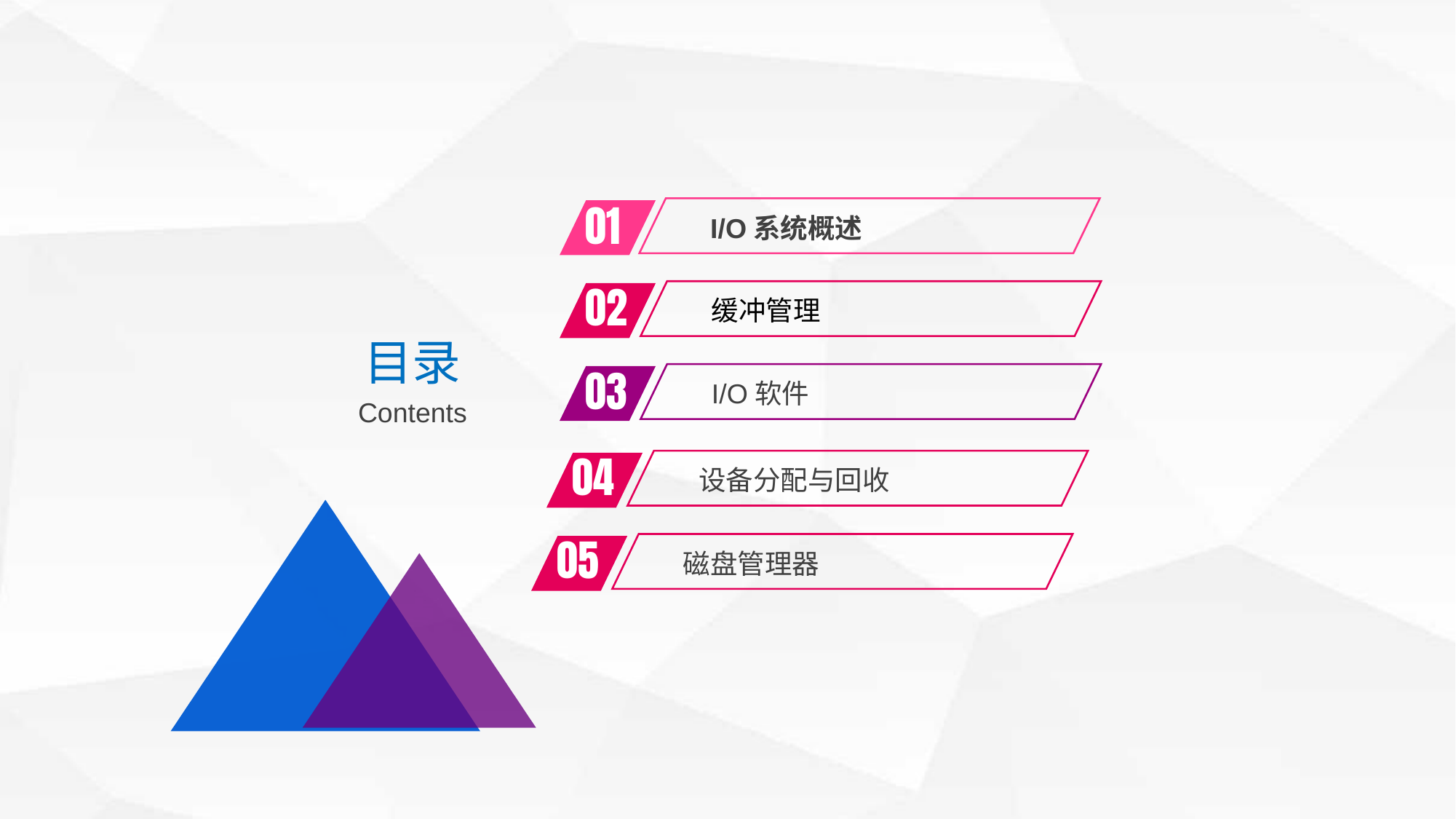

01

I/O系统概述
02

缓冲管理
目录
Contents
03

I/O软件
04

设备分配与回收

05

磁盘管理器